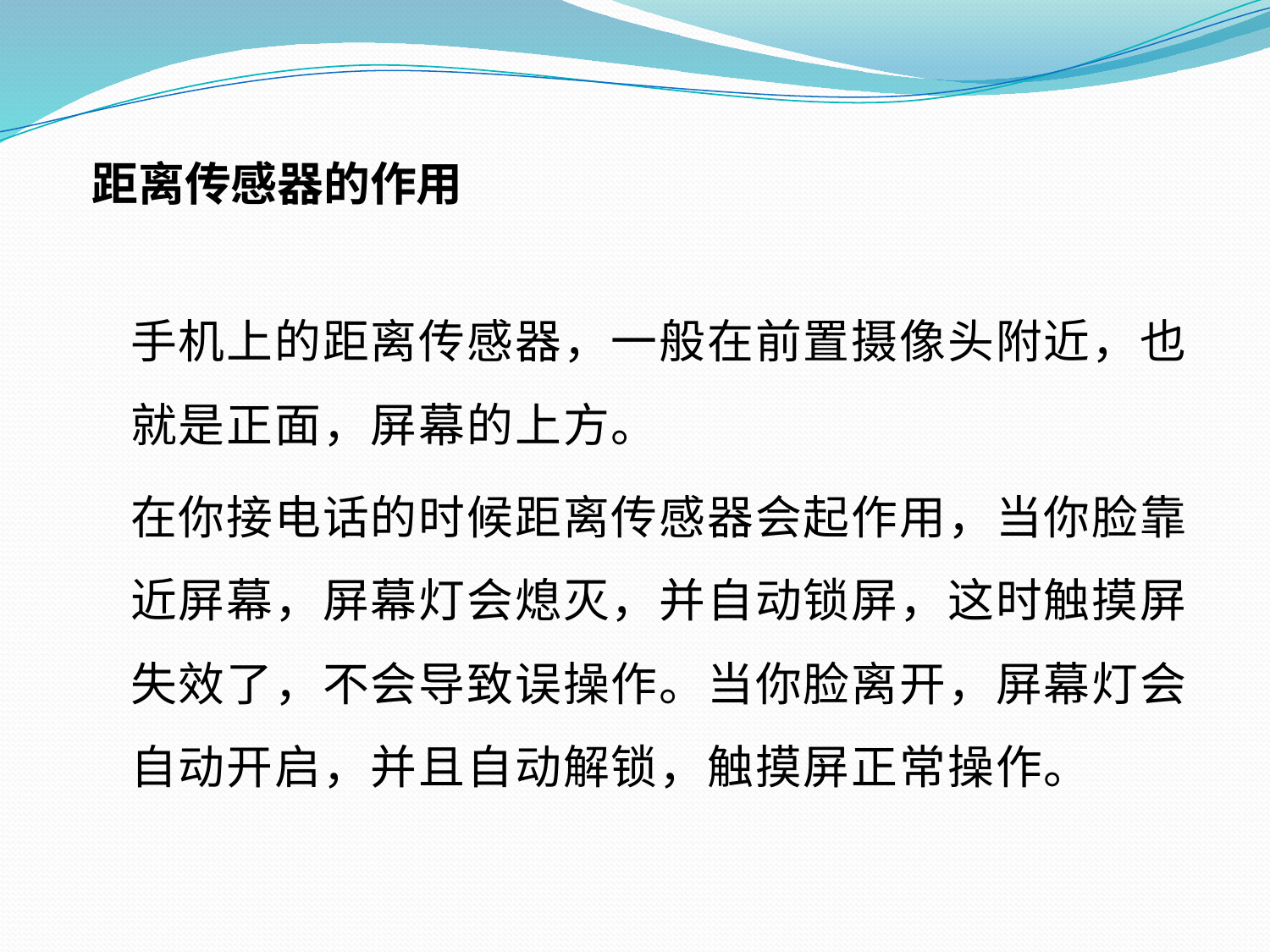

距离传感器的作用

		手机上的距离传感器，一般在前置摄像头附近，也就是正面，屏幕的上方。
		在你接电话的时候距离传感器会起作用，当你脸靠近屏幕，屏幕灯会熄灭，并自动锁屏，这时触摸屏失效了，不会导致误操作。当你脸离开，屏幕灯会自动开启，并且自动解锁，触摸屏正常操作。